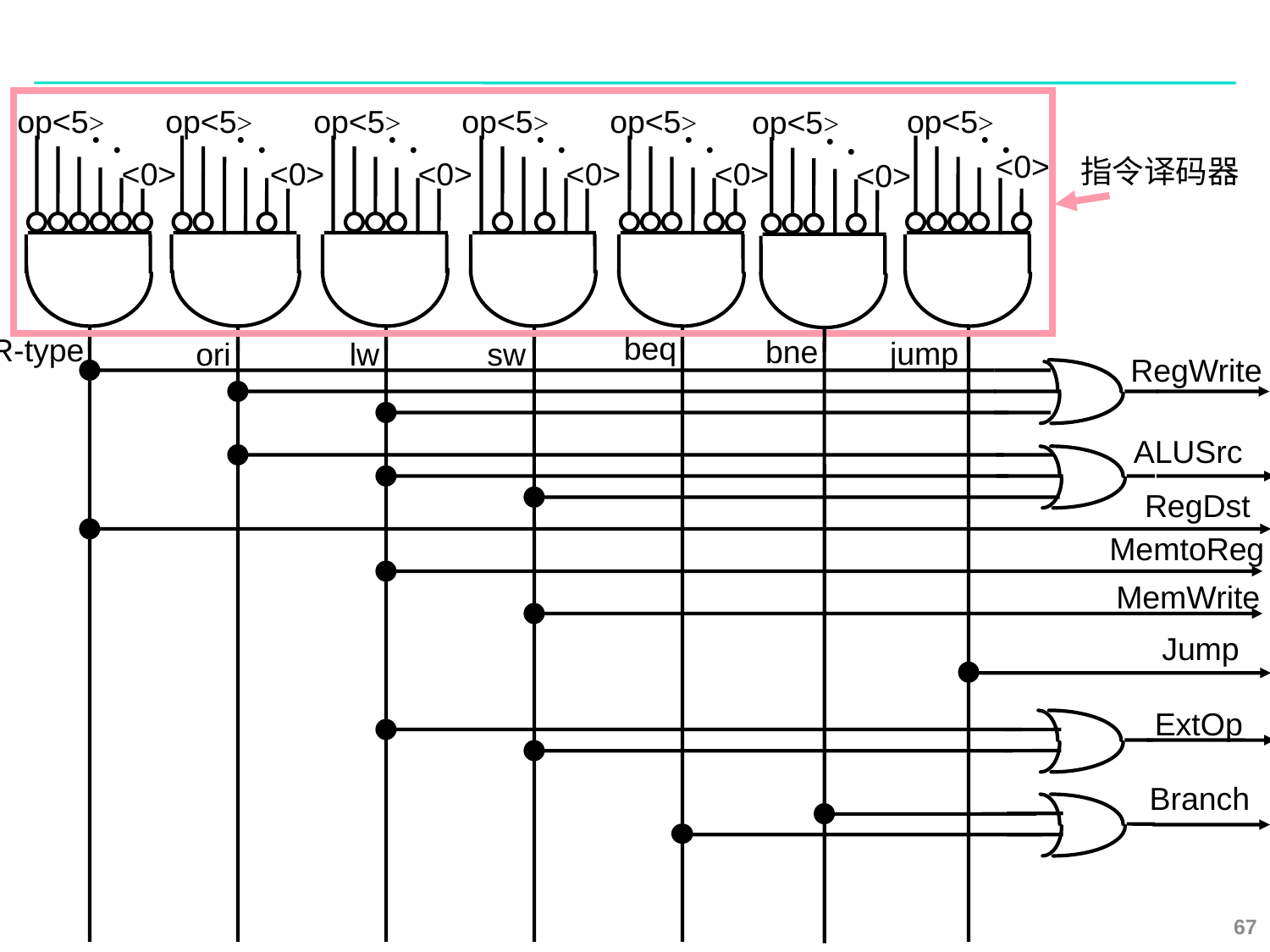

.
.
.
.
.
.
.

指令译码器

op<5>
op<5>
op<5>
op<5>
op<5>
op<5>
op<5>
.
.
.
.
.
.
.

<0>

<0>
<0>
<0>
<0>
<0>
<0>

beq
R-type
bne

jump

ori
lw
sw

RegWrite

ALUSrc

RegDst

MemtoReg

MemWrite

Jump

ExtOp

Branch

67